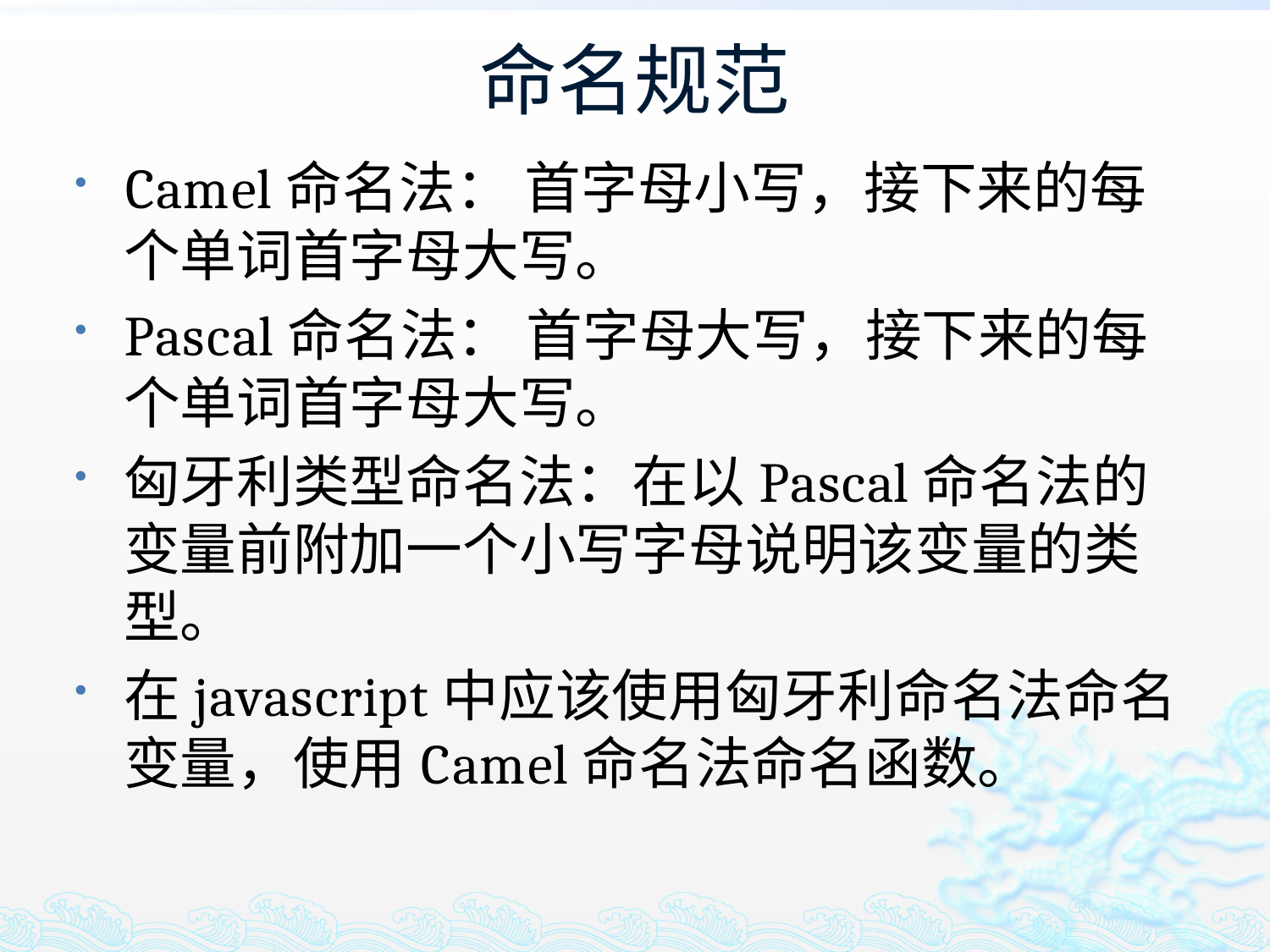

# 命名规范
Camel命名法： 首字母小写，接下来的每个单词首字母大写。
Pascal命名法： 首字母大写，接下来的每个单词首字母大写。
匈牙利类型命名法：在以Pascal命名法的变量前附加一个小写字母说明该变量的类型。
在javascript中应该使用匈牙利命名法命名变量，使用Camel命名法命名函数。